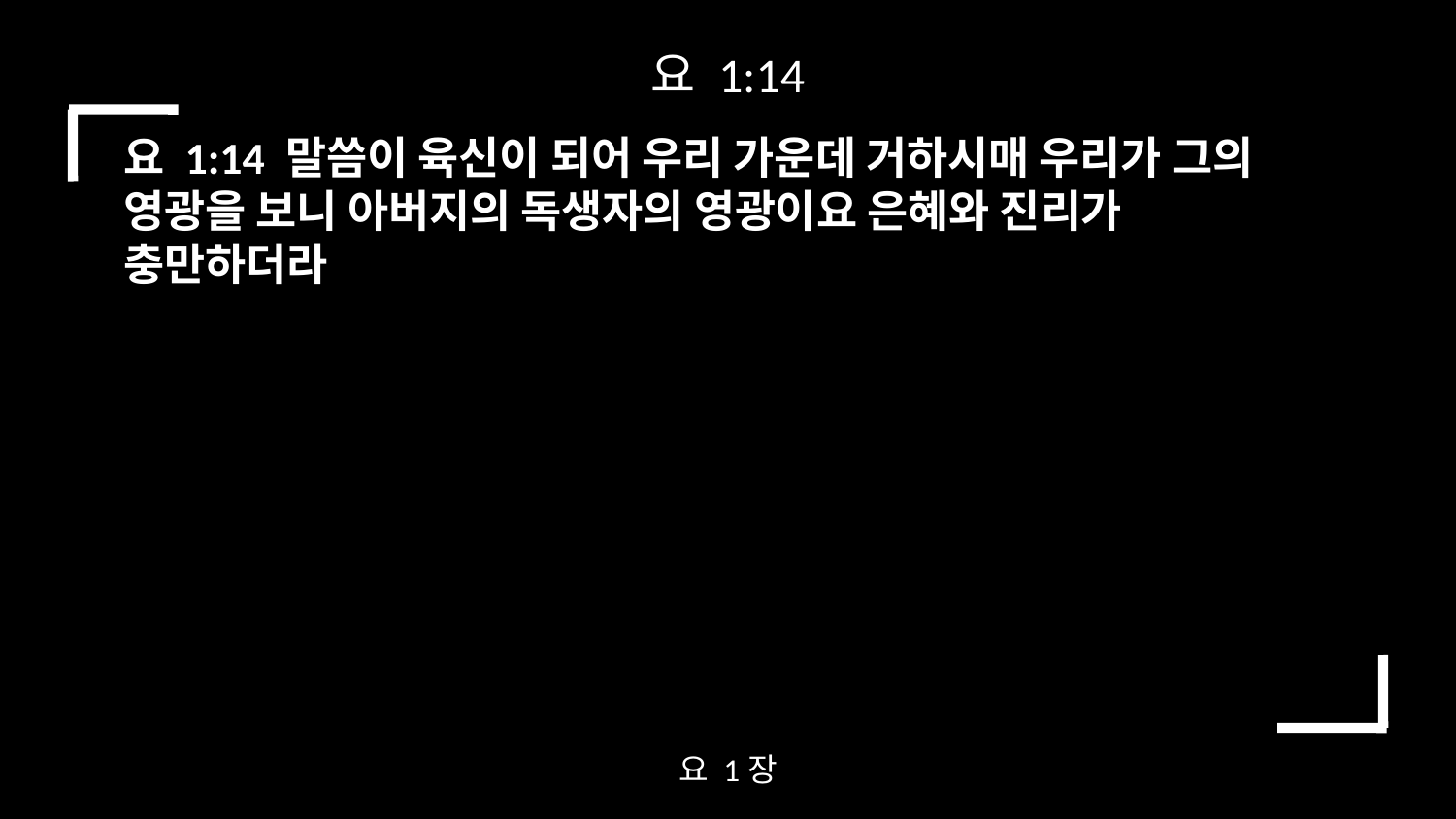

요 1:14

요 1:14 말씀이 육신이 되어 우리 가운데 거하시매 우리가 그의 영광을 보니 아버지의 독생자의 영광이요 은혜와 진리가 충만하더라

요 1장